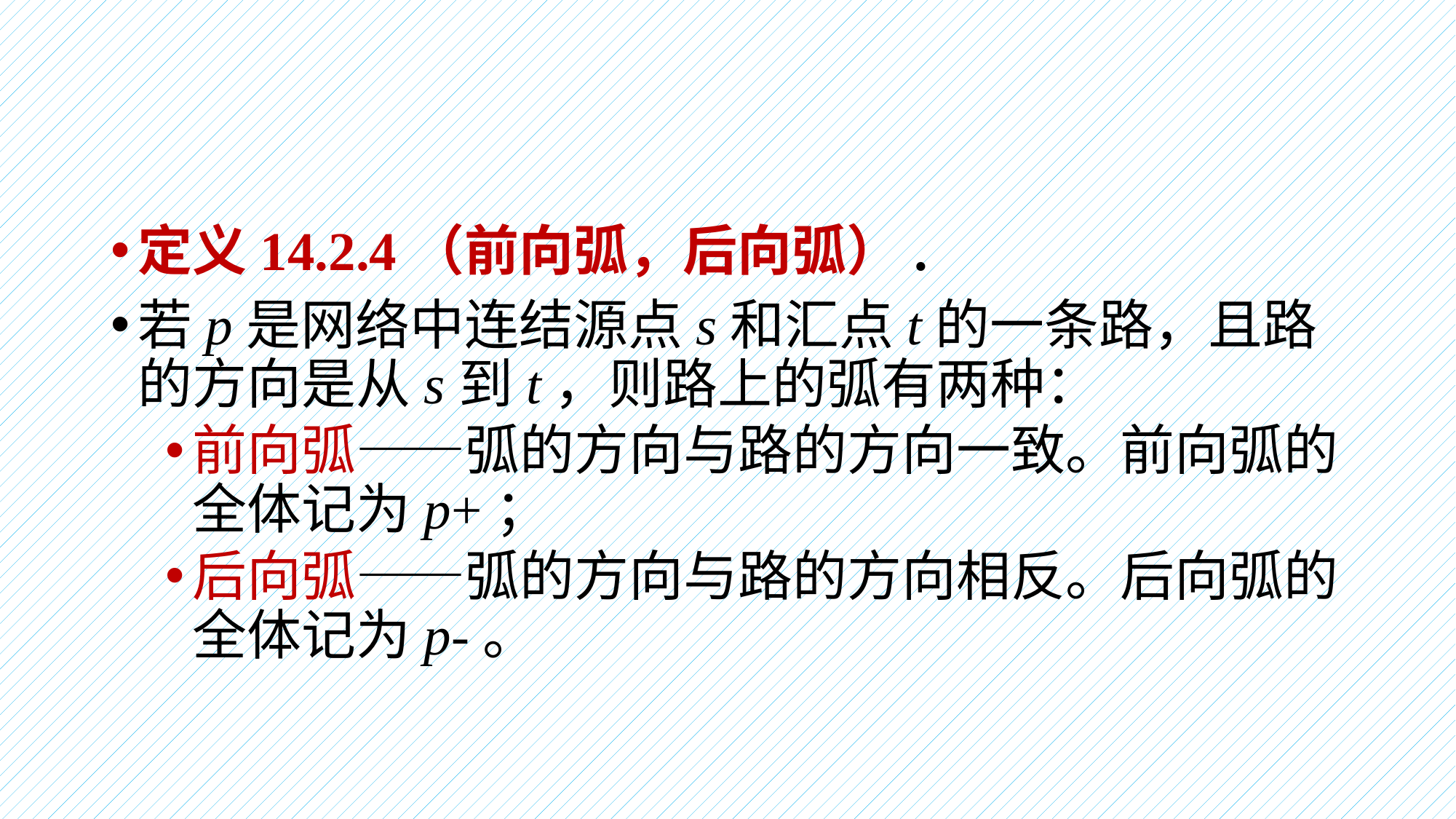

#
定义14.2.4（前向弧，后向弧）.
若p是网络中连结源点s和汇点t的一条路，且路的方向是从s到t，则路上的弧有两种：
前向弧——弧的方向与路的方向一致。前向弧的全体记为p+；
后向弧——弧的方向与路的方向相反。后向弧的全体记为p-。